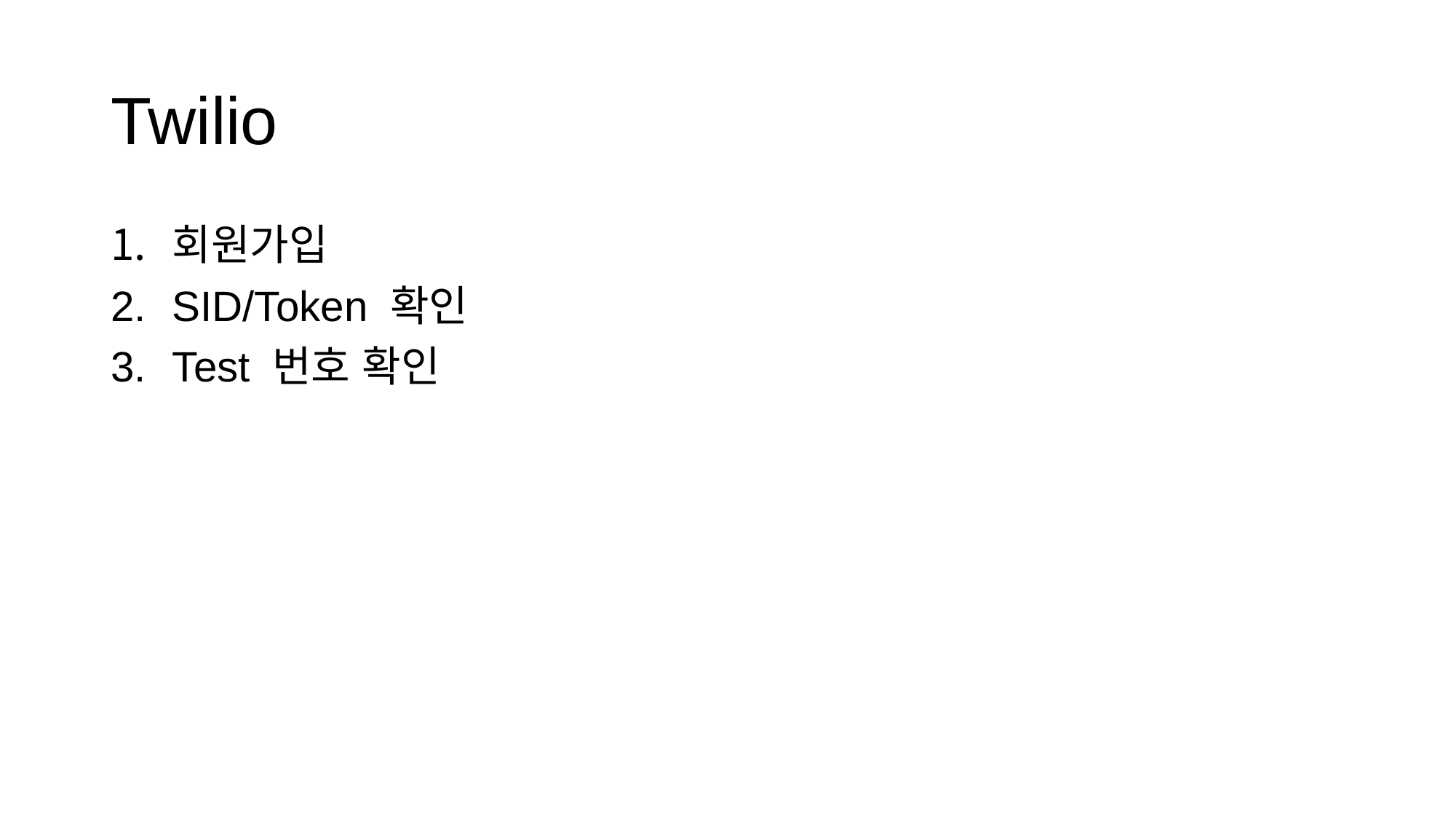

# Twilio
회원가입
SID/Token 확인
Test 번호 확인